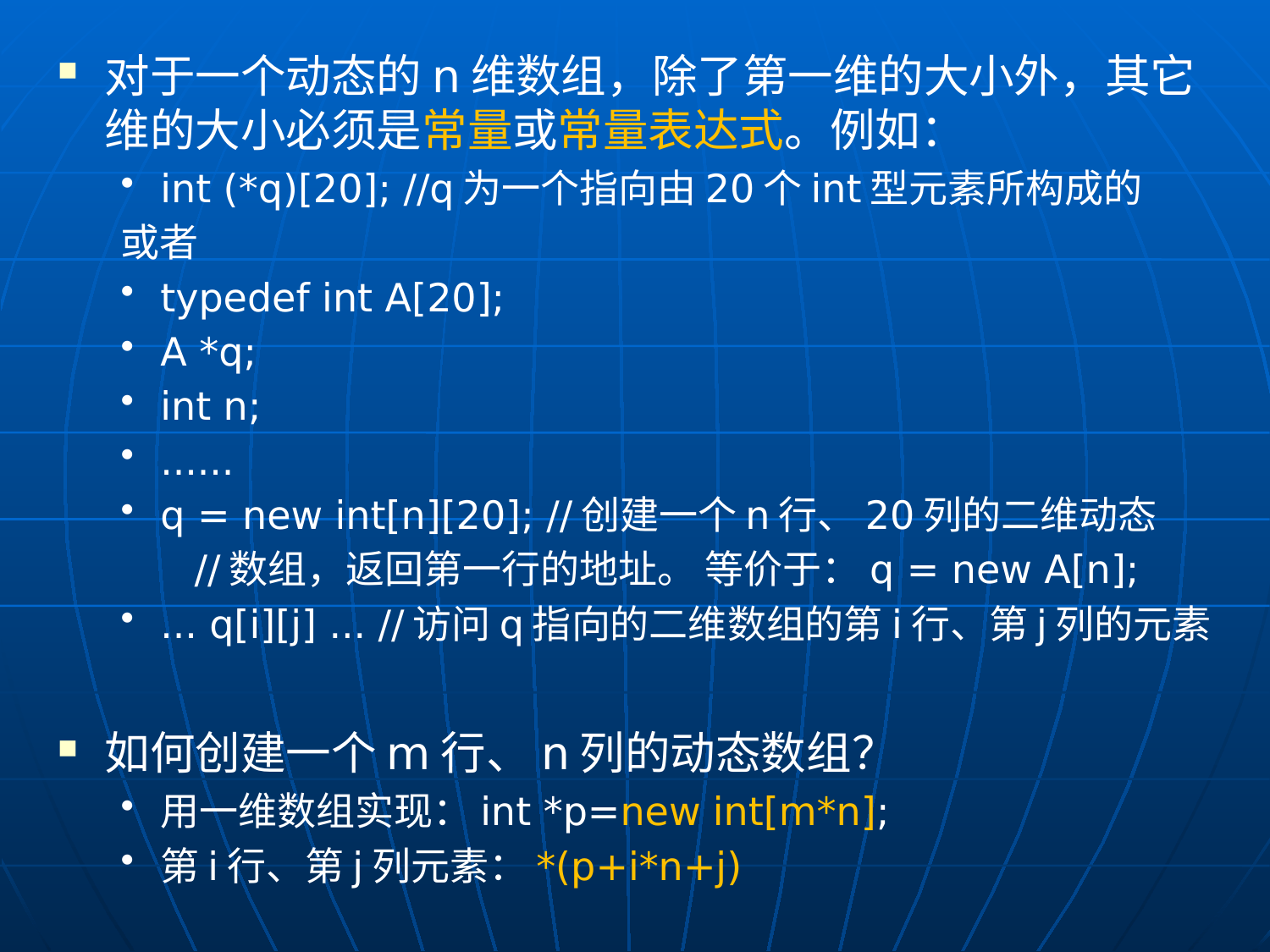

对于一个动态的n维数组，除了第一维的大小外，其它维的大小必须是常量或常量表达式。例如：
int (*q)[20]; //q为一个指向由20个int型元素所构成的
或者
typedef int A[20];
A *q;
int n;
......
q = new int[n][20]; //创建一个n行、20列的二维动态
      //数组，返回第一行的地址。 等价于：q = new A[n];
... q[i][j] ... //访问q指向的二维数组的第i行、第j列的元素

如何创建一个m行、n列的动态数组？
用一维数组实现：int *p=new int[m*n];
第i行、第j列元素：*(p+i*n+j)